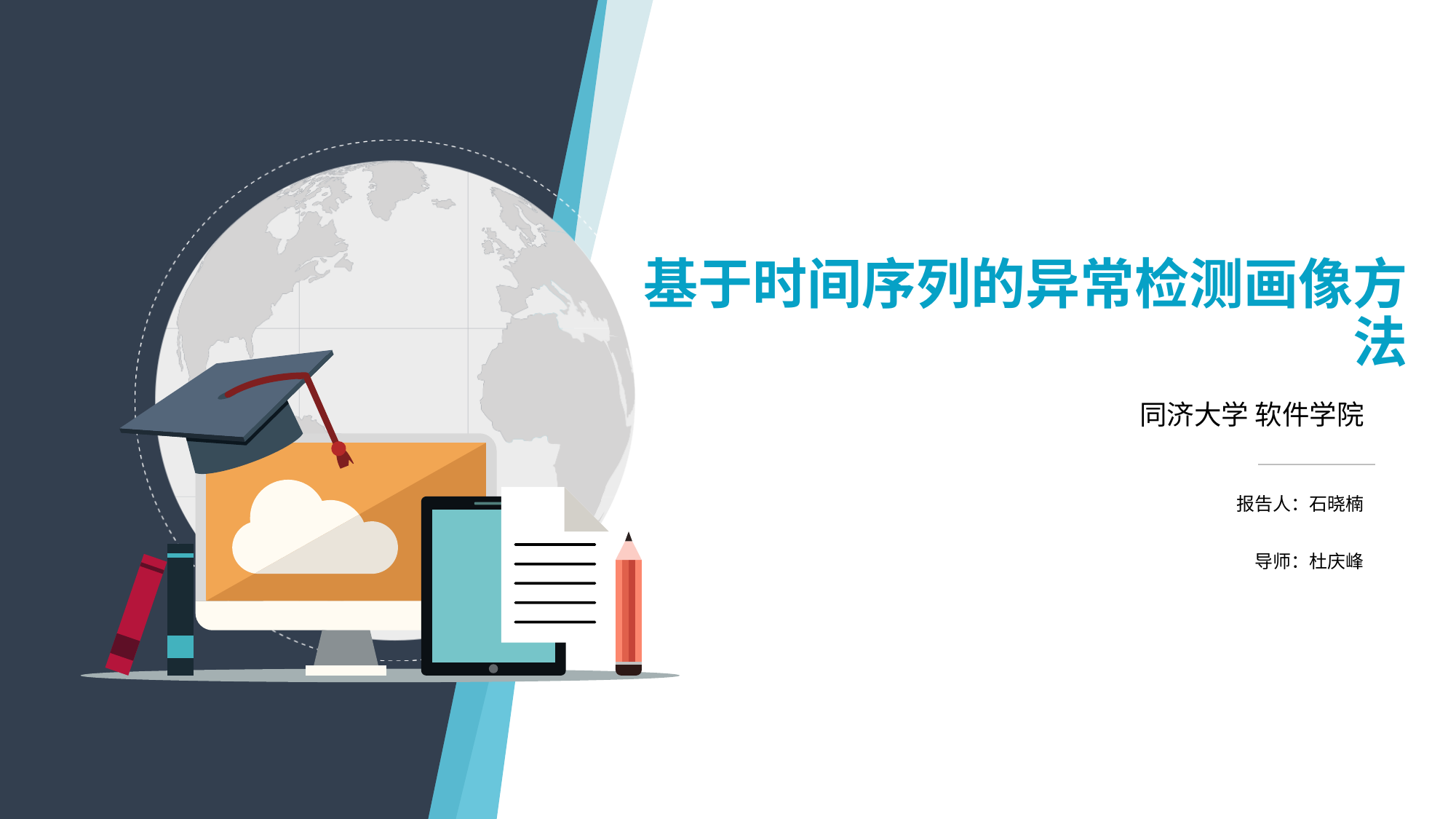

# 基于时间序列的异常检测画像方法
同济大学 软件学院
报告人：石晓楠
导师：杜庆峰